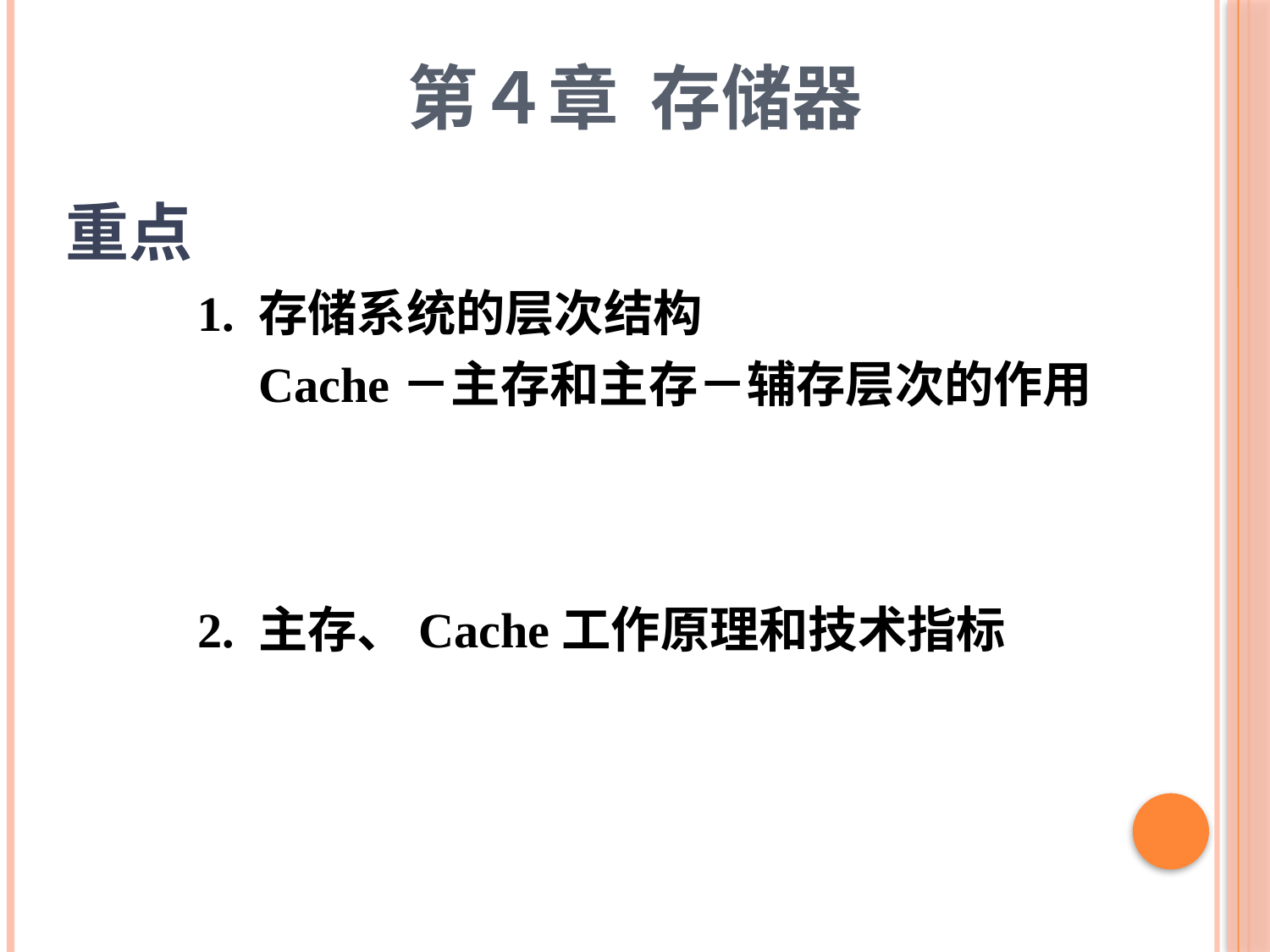

第４章  存储器
重点
1. 存储系统的层次结构
　Cache－主存和主存－辅存层次的作用

2. 主存、Cache工作原理和技术指标